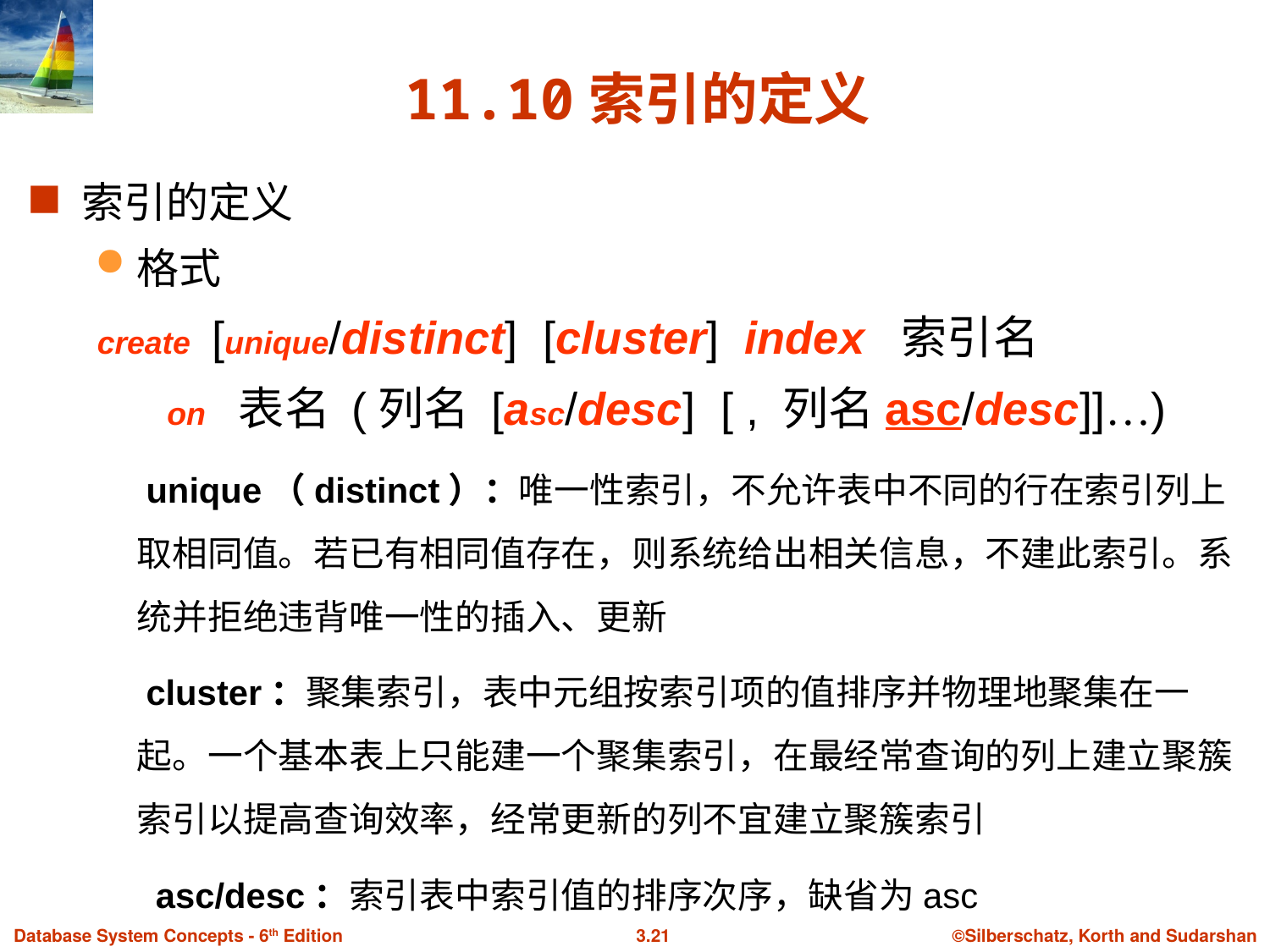

# 11.10索引的定义
索引的定义
格式
create  [unique/distinct]  [cluster]  index  索引名
on  表名 (列名 [asc/desc]  [ , 列名asc/desc]]…)
     unique（distinct）：唯一性索引，不允许表中不同的行在索引列上取相同值。若已有相同值存在，则系统给出相关信息，不建此索引。系统并拒绝违背唯一性的插入、更新
     cluster：聚集索引，表中元组按索引项的值排序并物理地聚集在一起。一个基本表上只能建一个聚集索引，在最经常查询的列上建立聚簇索引以提高查询效率，经常更新的列不宜建立聚簇索引
      asc/desc：索引表中索引值的排序次序，缺省为asc